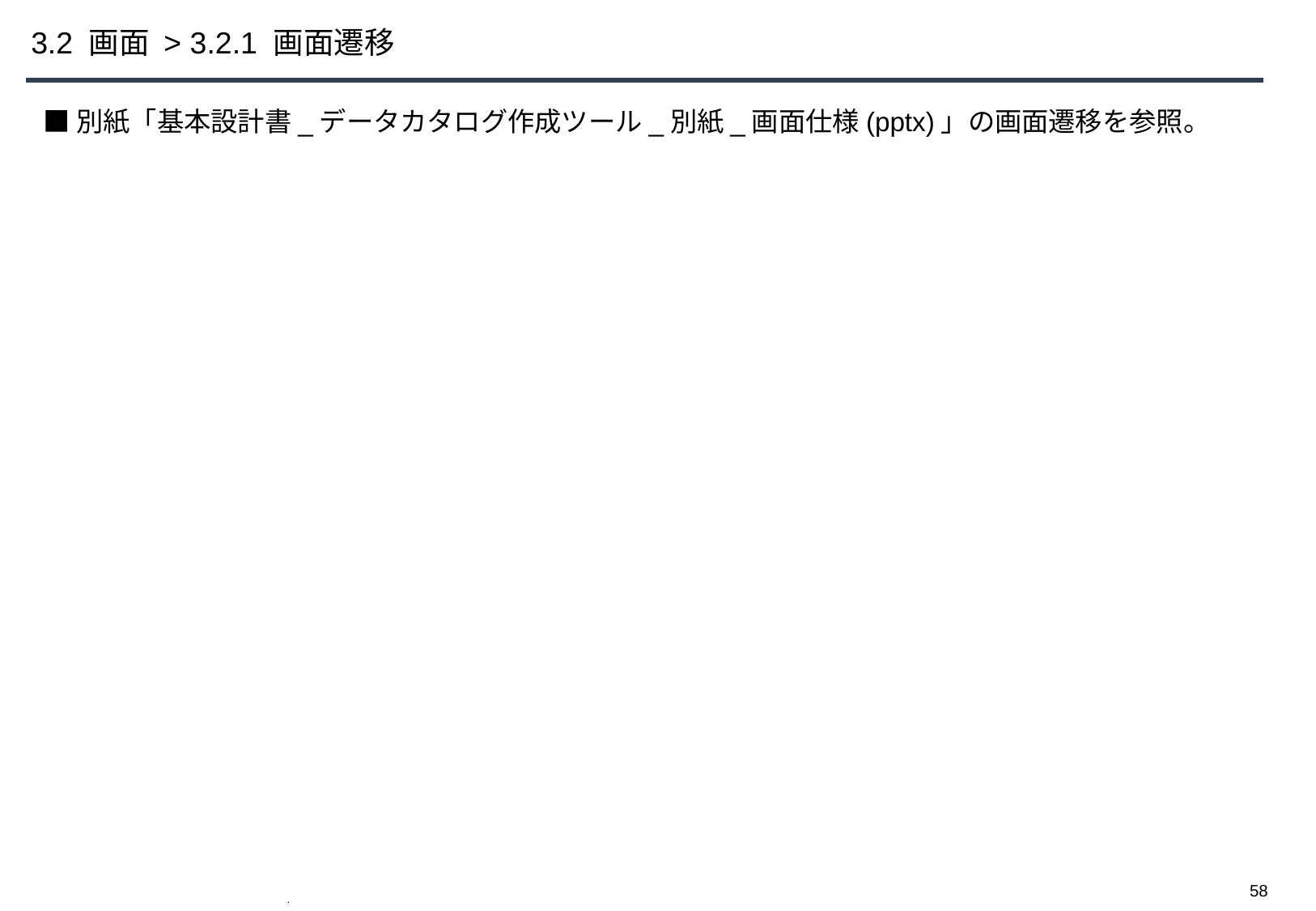

# 3.2 画面 > 3.2.1 画面遷移
■別紙「基本設計書_データカタログ作成ツール_別紙_画面仕様(pptx)」の画面遷移を参照。